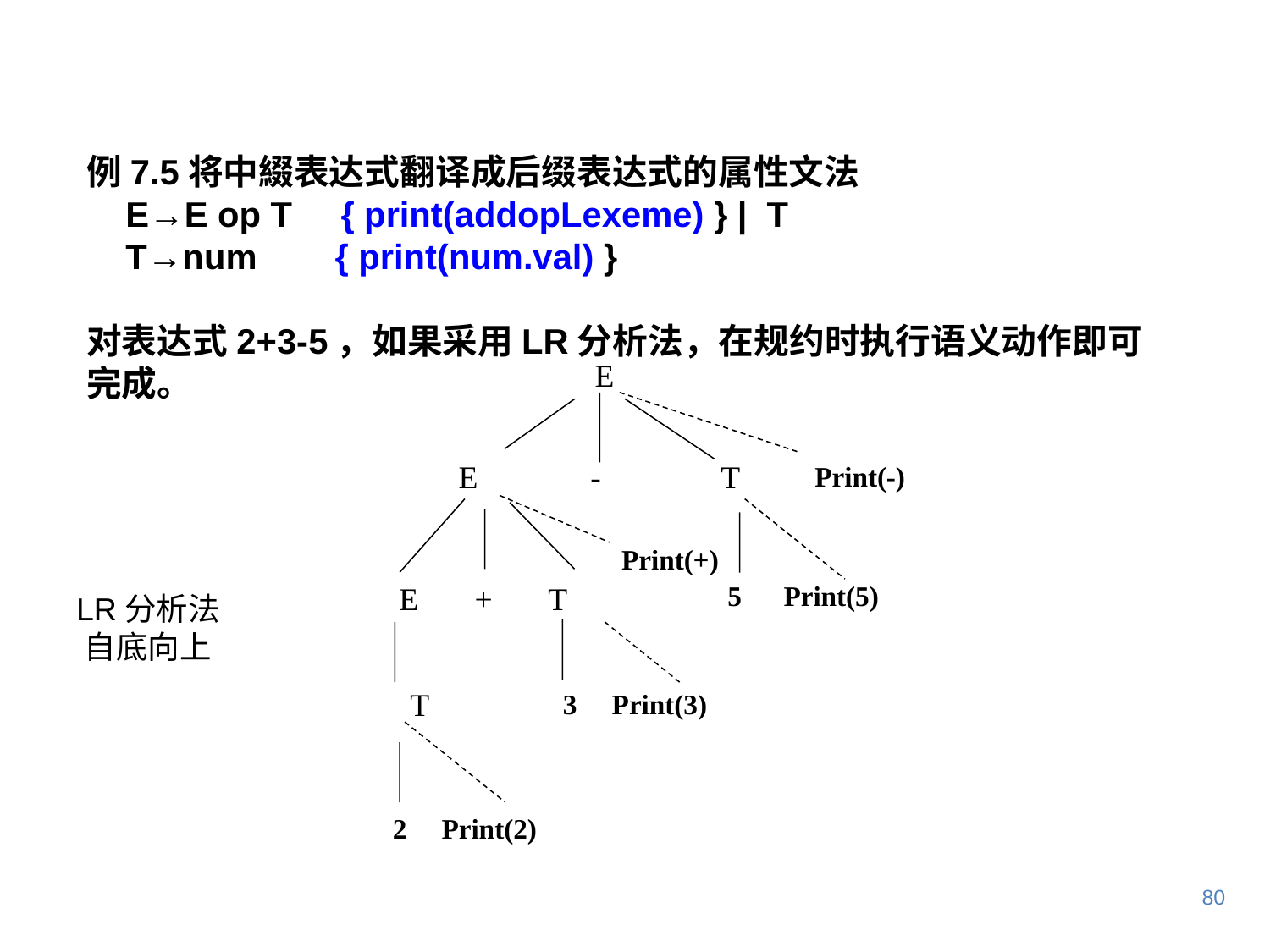

例7.5将中綴表达式翻译成后缀表达式的属性文法
    E→E op T     { print(addopLexeme) } |  T
    T→num        { print(num.val) }

对表达式2+3-5，如果采用LR分析法，在规约时执行语义动作即可完成。
E

E              -               T
   Print(-)

   Print(+)
5      Print(5)
E       +       T
LR分析法
自底向上

T
3     Print(3)

2     Print(2)
80